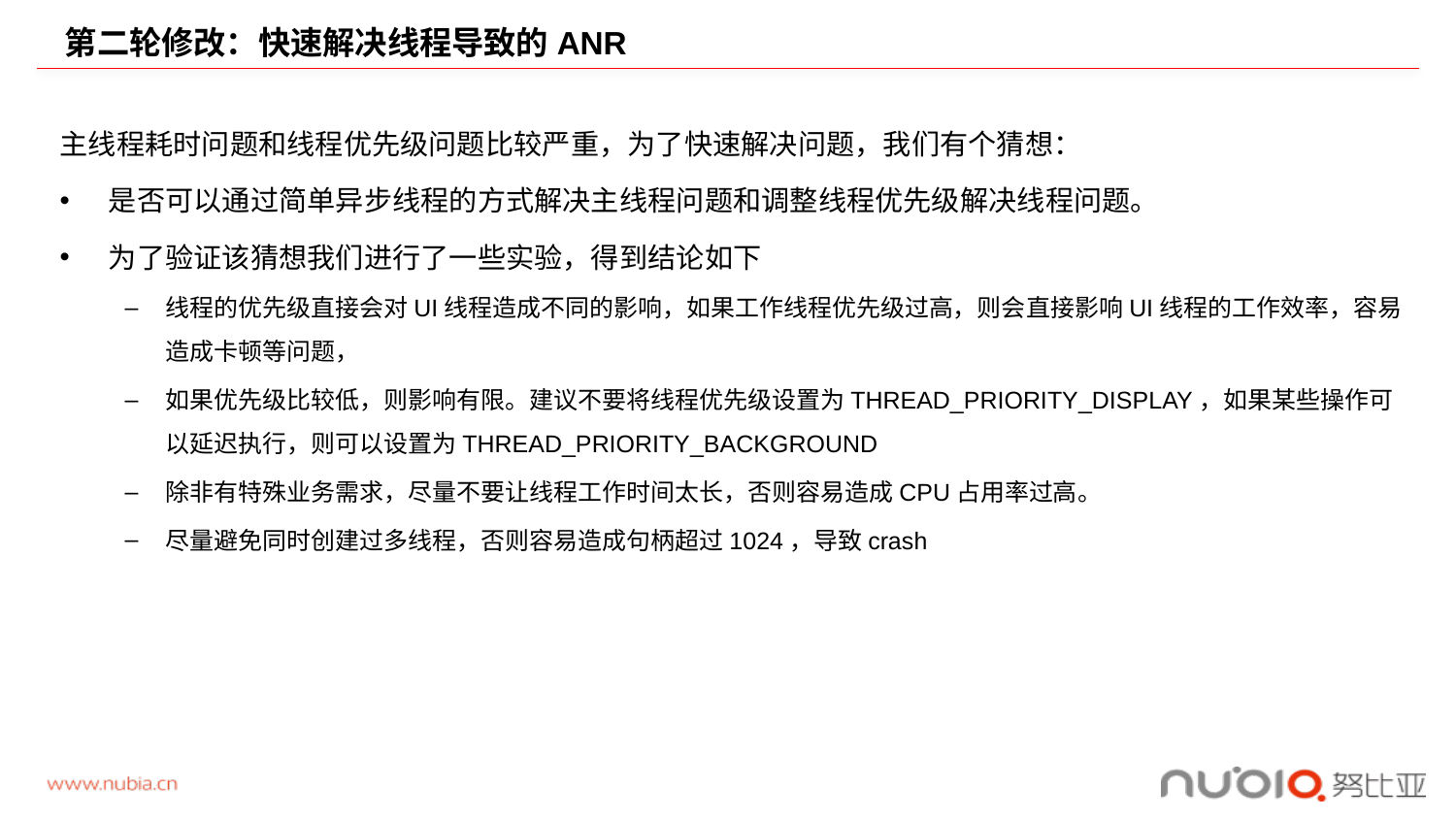

# 第二轮修改：快速解决线程导致的ANR
主线程耗时问题和线程优先级问题比较严重，为了快速解决问题，我们有个猜想：
是否可以通过简单异步线程的方式解决主线程问题和调整线程优先级解决线程问题。
为了验证该猜想我们进行了一些实验，得到结论如下
线程的优先级直接会对UI线程造成不同的影响，如果工作线程优先级过高，则会直接影响UI线程的工作效率，容易造成卡顿等问题，
如果优先级比较低，则影响有限。建议不要将线程优先级设置为THREAD_PRIORITY_DISPLAY，如果某些操作可以延迟执行，则可以设置为THREAD_PRIORITY_BACKGROUND
除非有特殊业务需求，尽量不要让线程工作时间太长，否则容易造成CPU占用率过高。
尽量避免同时创建过多线程，否则容易造成句柄超过1024，导致crash